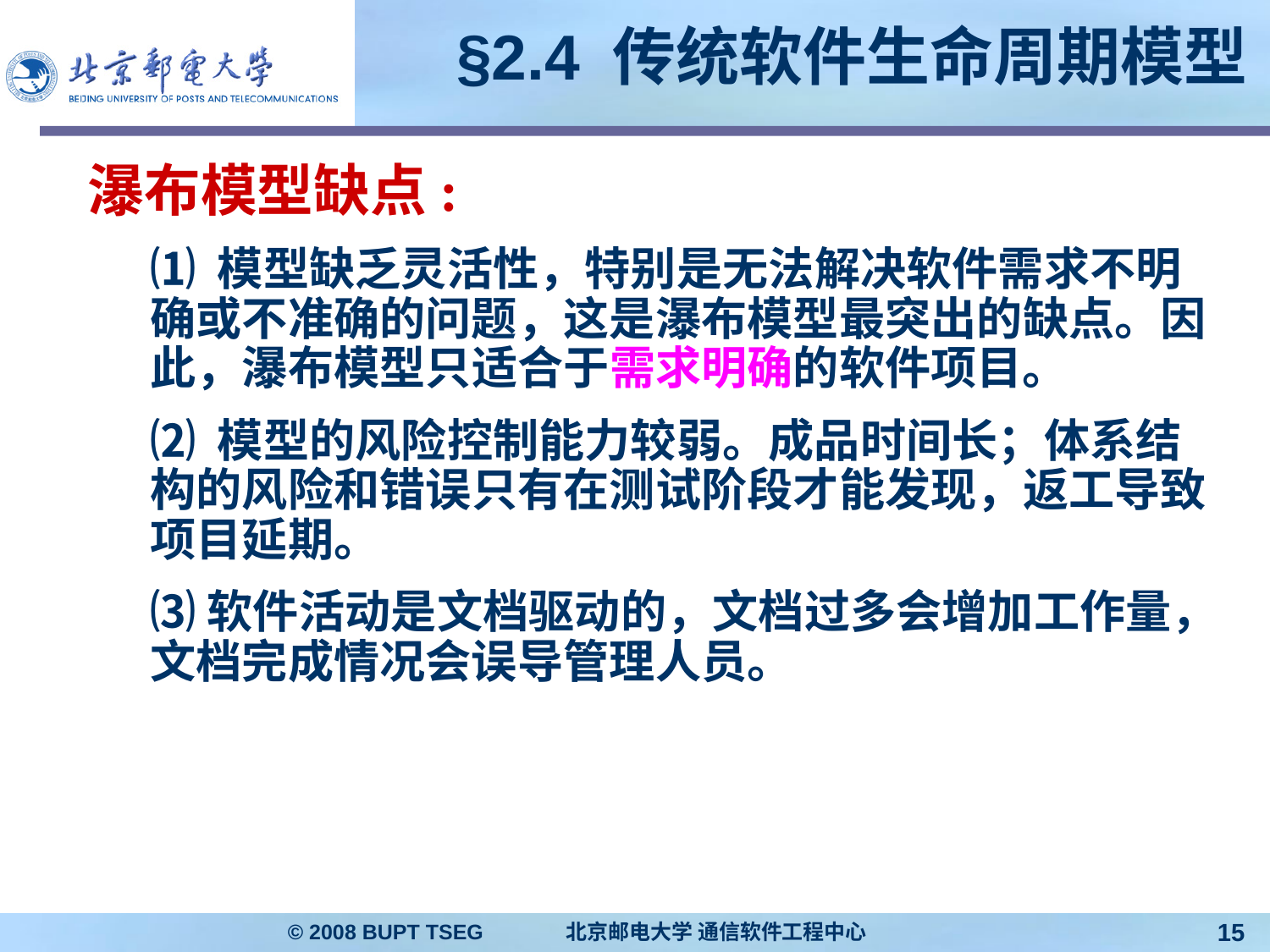

# §2.4 传统软件生命周期模型
瀑布模型缺点:
	⑴ 模型缺乏灵活性，特别是无法解决软件需求不明确或不准确的问题，这是瀑布模型最突出的缺点。因此，瀑布模型只适合于需求明确的软件项目。
	⑵ 模型的风险控制能力较弱。成品时间长；体系结构的风险和错误只有在测试阶段才能发现，返工导致项目延期。
	⑶软件活动是文档驱动的，文档过多会增加工作量，文档完成情况会误导管理人员。
© 2008 BUPT TSEG             北京邮电大学 通信软件工程中心